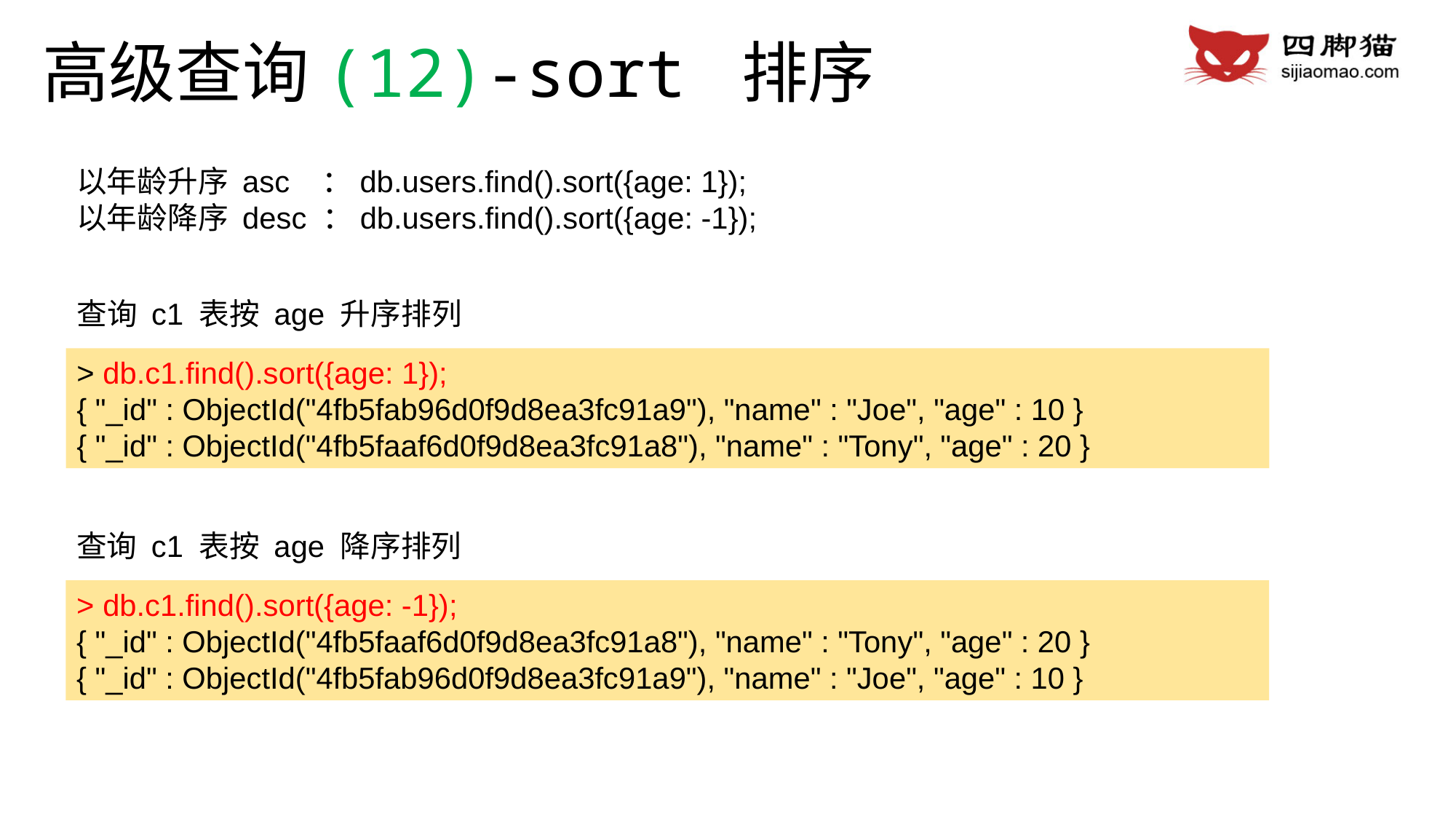

# 高级查询(12)-sort 排序
以年龄升序 asc   ：db.users.find().sort({age: 1});
以年龄降序 desc ：db.users.find().sort({age: -1});
查询 c1 表按 age 升序排列
> db.c1.find().sort({age: 1});
{ "_id" : ObjectId("4fb5fab96d0f9d8ea3fc91a9"), "name" : "Joe", "age" : 10 }
{ "_id" : ObjectId("4fb5faaf6d0f9d8ea3fc91a8"), "name" : "Tony", "age" : 20 }
查询 c1 表按 age 降序排列
> db.c1.find().sort({age: -1});
{ "_id" : ObjectId("4fb5faaf6d0f9d8ea3fc91a8"), "name" : "Tony", "age" : 20 }
{ "_id" : ObjectId("4fb5fab96d0f9d8ea3fc91a9"), "name" : "Joe", "age" : 10 }